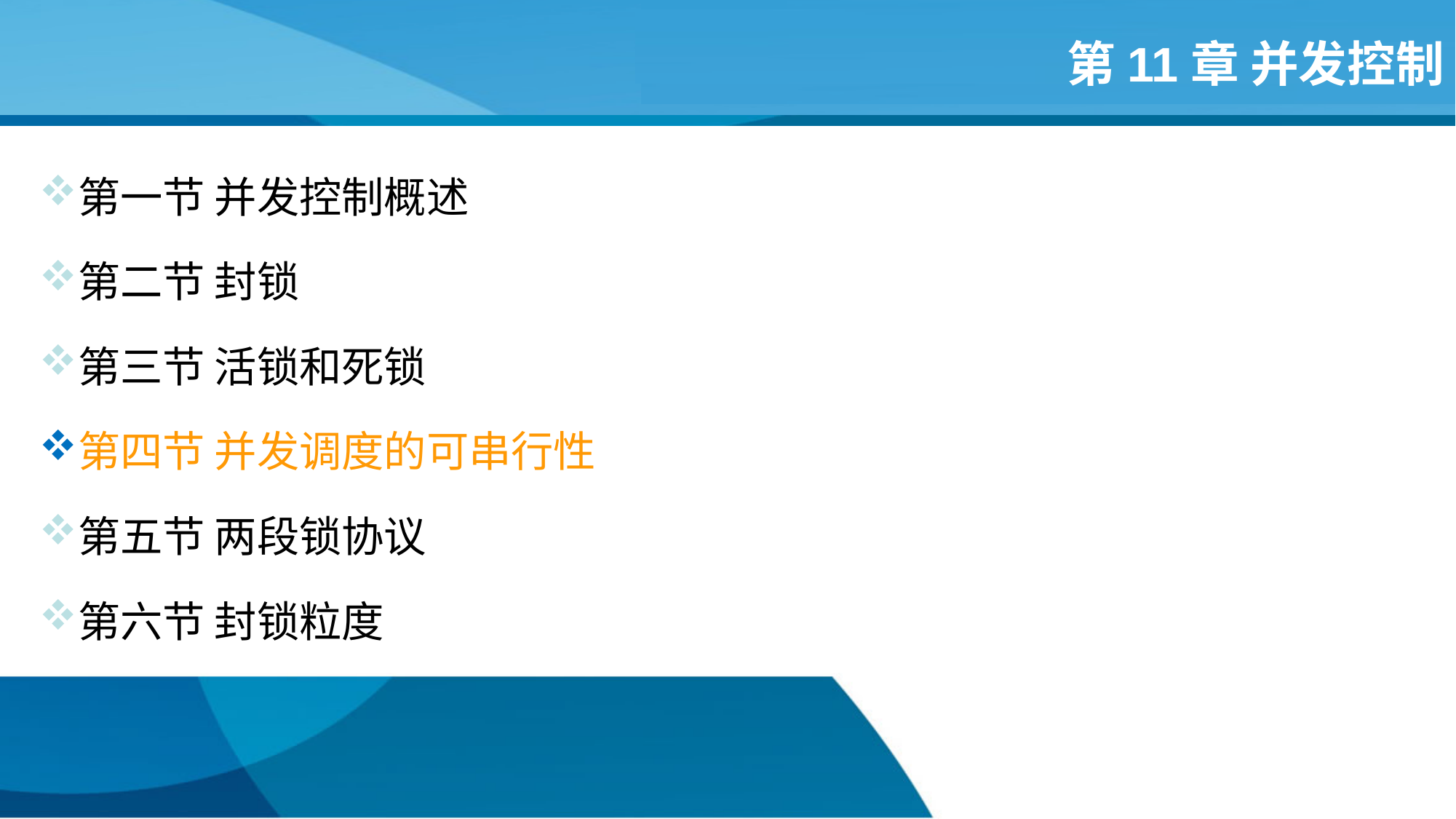

# 第11章 并发控制
第一节 并发控制概述
第二节 封锁
第三节 活锁和死锁
第四节 并发调度的可串行性
第五节 两段锁协议
第六节 封锁粒度